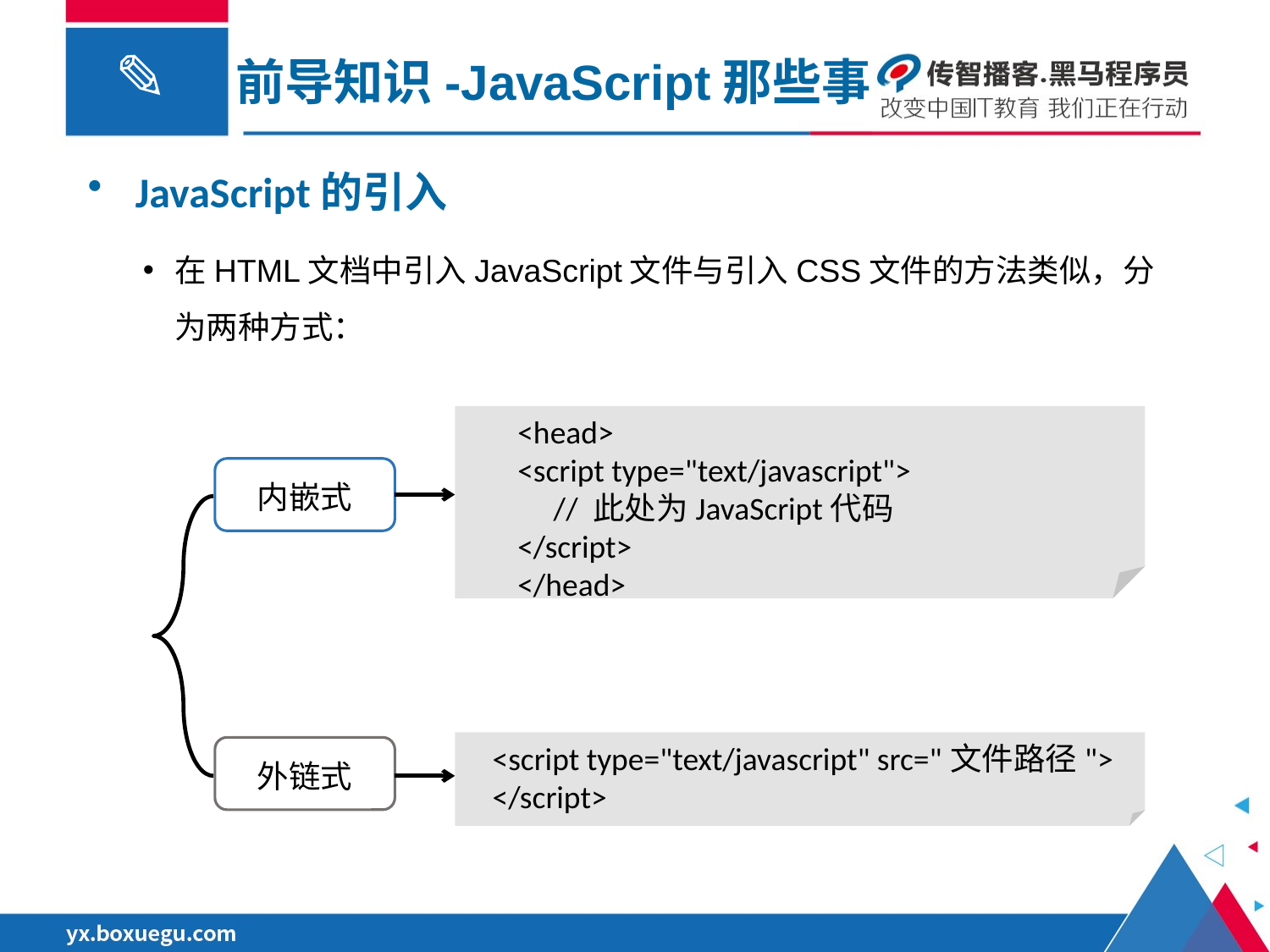

前导知识-JavaScript那些事
JavaScript的引入
在HTML文档中引入JavaScript文件与引入CSS文件的方法类似，分为两种方式：
<head>
<script type="text/javascript">
     // 此处为JavaScript代码
</script>
</head>

内嵌式

外链式
<script type="text/javascript" src="文件路径">
</script>